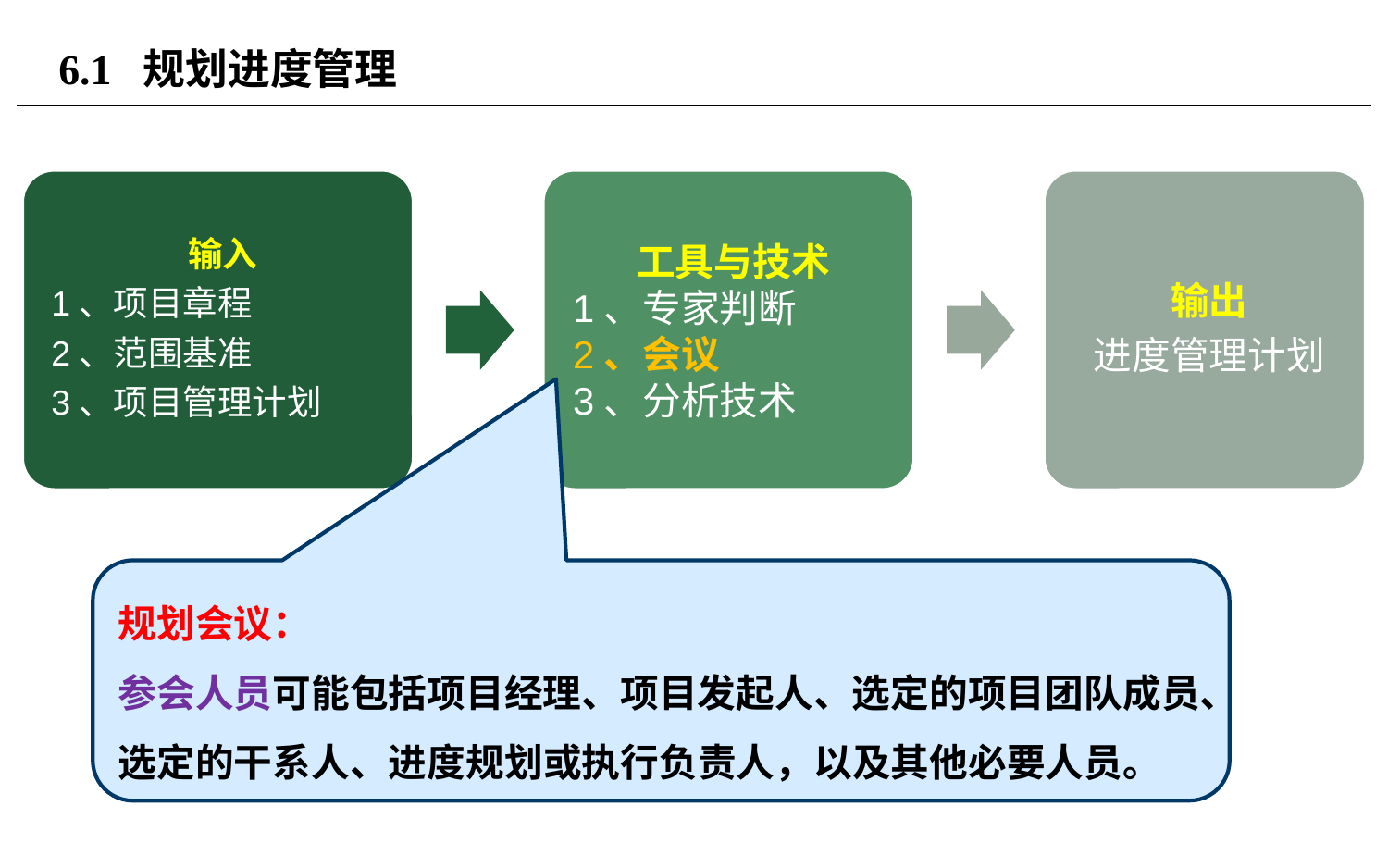

# 6.1  规划进度管理
输入
1、项目章程
2、范围基准
3、项目管理计划

工具与技术
1、专家判断
2、会议
3、分析技术

输出
进度管理计划

规划会议：
参会人员可能包括项目经理、项目发起人、选定的项目团队成员、选定的干系人、进度规划或执行负责人，以及其他必要人员。